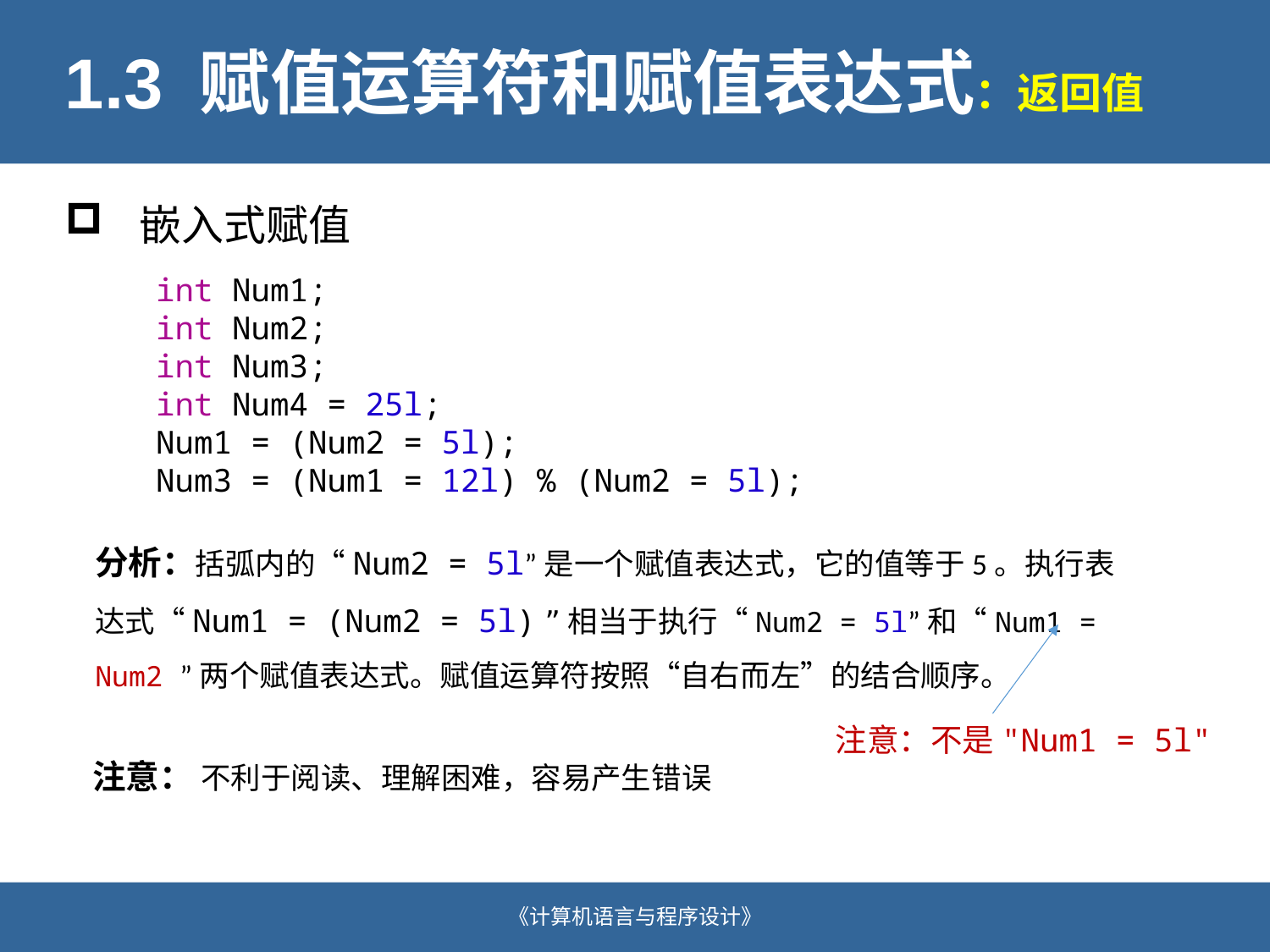

# 1.3 赋值运算符和赋值表达式：返回值
嵌入式赋值

int Num1;
int Num2;
int Num3;
int Num4 = 25l;
Num1 = (Num2 = 5l);
Num3 = (Num1 = 12l) % (Num2 = 5l);
分析：括弧内的“Num2 = 5l”是一个赋值表达式，它的值等于5。执行表达式“Num1 = (Num2 = 5l) ”相当于执行“Num2 = 5l”和“Num1 = Num2 ”两个赋值表达式。赋值运算符按照“自右而左”的结合顺序。
注意：不是"Num1 = 5l"
注意： 不利于阅读、理解困难，容易产生错误

《计算机语言与程序设计》
32